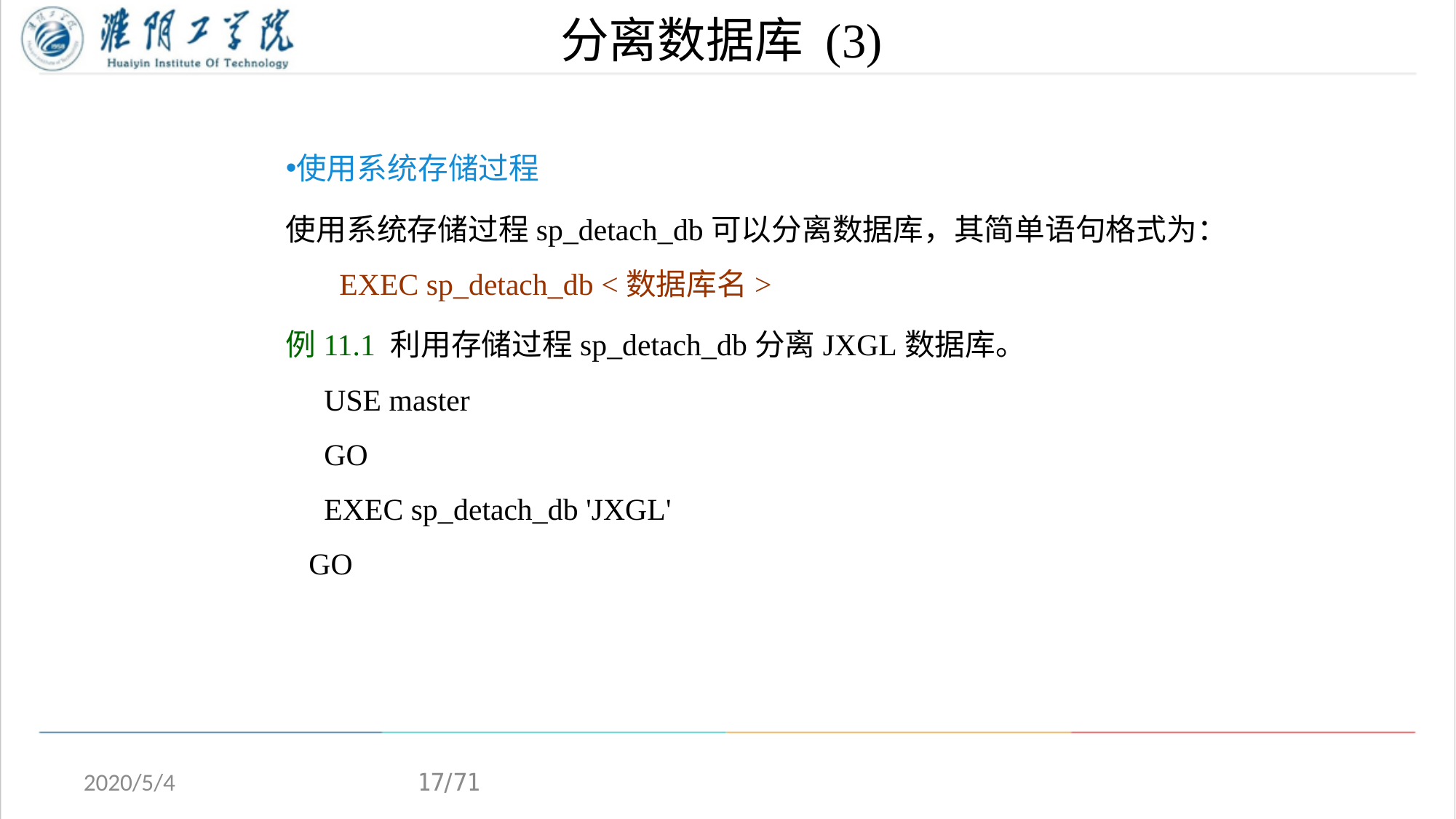

# 分离数据库 (3)
使用系统存储过程
使用系统存储过程sp_detach_db可以分离数据库，其简单语句格式为：
       EXEC sp_detach_db <数据库名>
例11.1 利用存储过程sp_detach_db分离JXGL数据库。
     USE master
     GO
     EXEC sp_detach_db 'JXGL'
   GO
17/71
2020/5/4